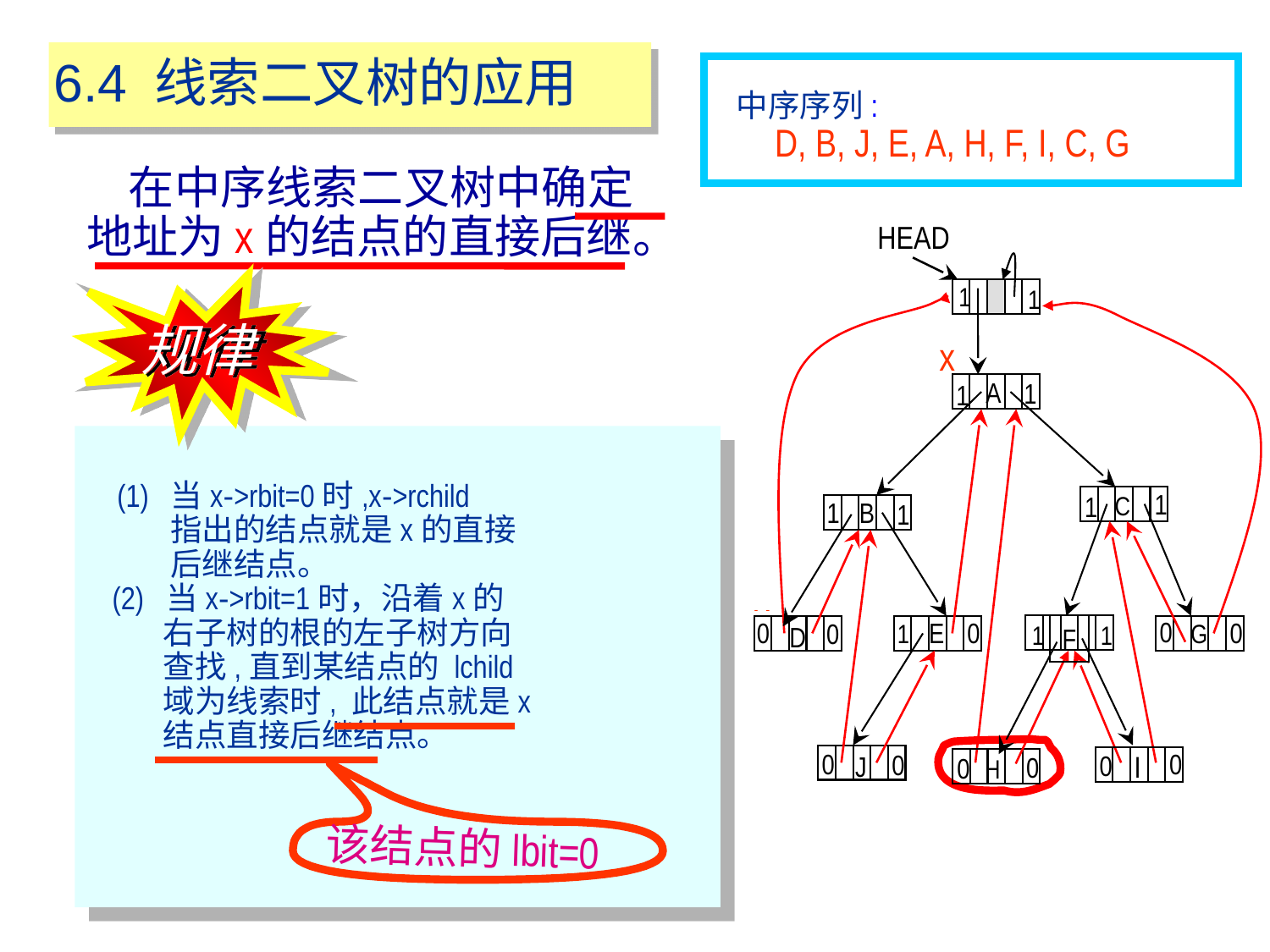

6.4 线索二叉树的应用

 中序序列:
      D, B, J, E, A, H, F, I, C, G
   在中序线索二叉树中确定
地址为x的结点的直接后继。
HEAD

1
1

A
1
1

1
1
C

B
1
1

0
0
0
0
E
0
1
G
1
1
D

F

0
0
0
I
0
J
0
0

H

规律
x

 (1)  当x->rbit=0时,x->rchild
         指出的结点就是x的直接
         后继结点。
  (2)  当x->rbit=1时，沿着x的
        右子树的根的左子树方向
        查找,直到某结点的 lchild
        域为线索时, 此结点就是x
        结点直接后继结点。
x
x

x

该结点的lbit=0